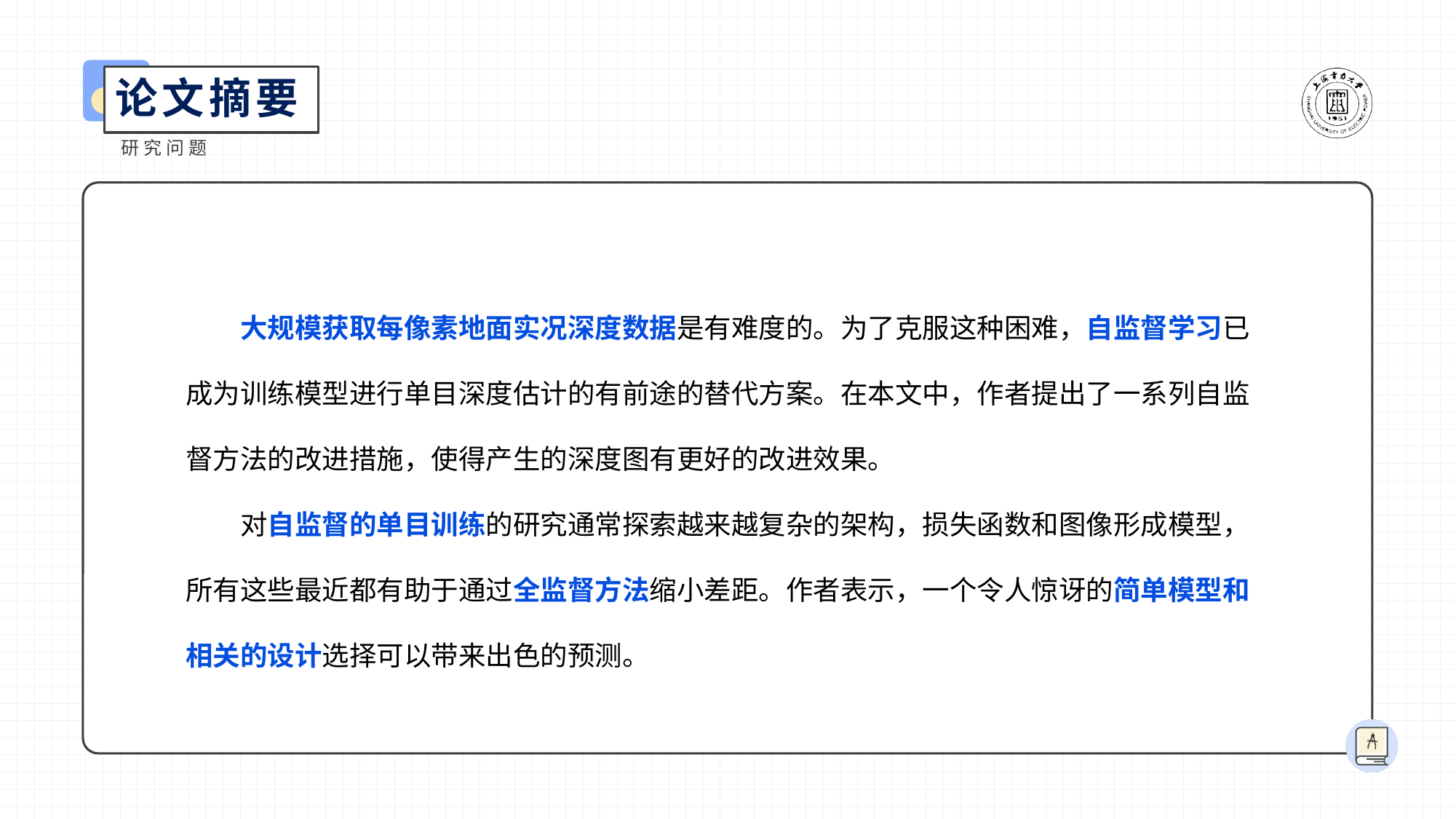

论文摘要
研究问题
大规模获取每像素地面实况深度数据是有难度的。为了克服这种困难，自监督学习已成为训练模型进行单目深度估计的有前途的替代方案。在本文中，作者提出了一系列自监督方法的改进措施，使得产生的深度图有更好的改进效果。
对自监督的单目训练的研究通常探索越来越复杂的架构，损失函数和图像形成模型，所有这些最近都有助于通过全监督方法缩小差距。作者表示，一个令人惊讶的简单模型和相关的设计选择可以带来出色的预测。